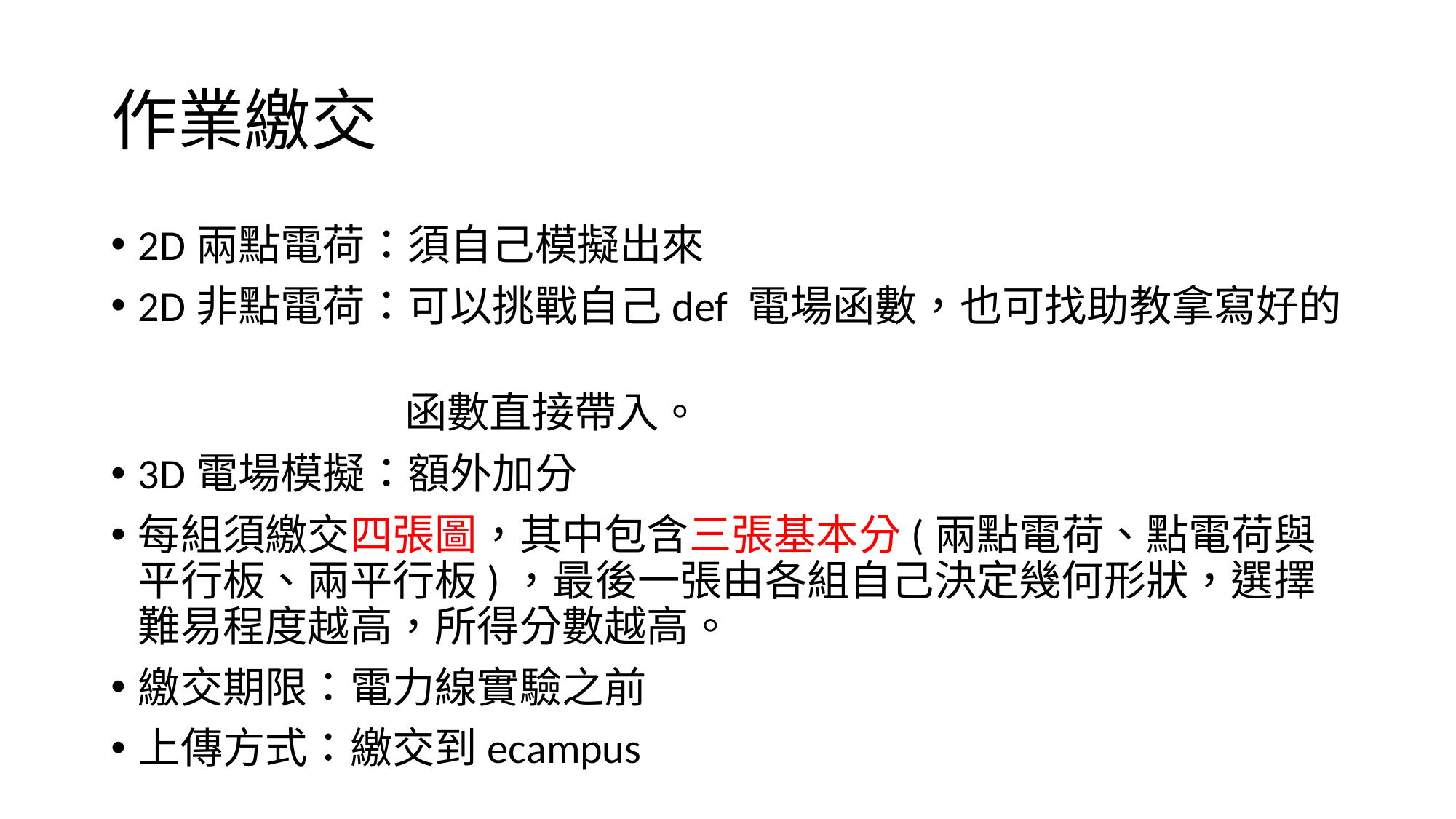

# 作業繳交
2D兩點電荷：須自己模擬出來
2D非點電荷：可以挑戰自己def 電場函數，也可找助教拿寫好的
                              函數直接帶入。
3D電場模擬：額外加分
每組須繳交四張圖，其中包含三張基本分(兩點電荷、點電荷與平行板、兩平行板)，最後一張由各組自己決定幾何形狀，選擇難易程度越高，所得分數越高。
繳交期限：電力線實驗之前
上傳方式：繳交到ecampus